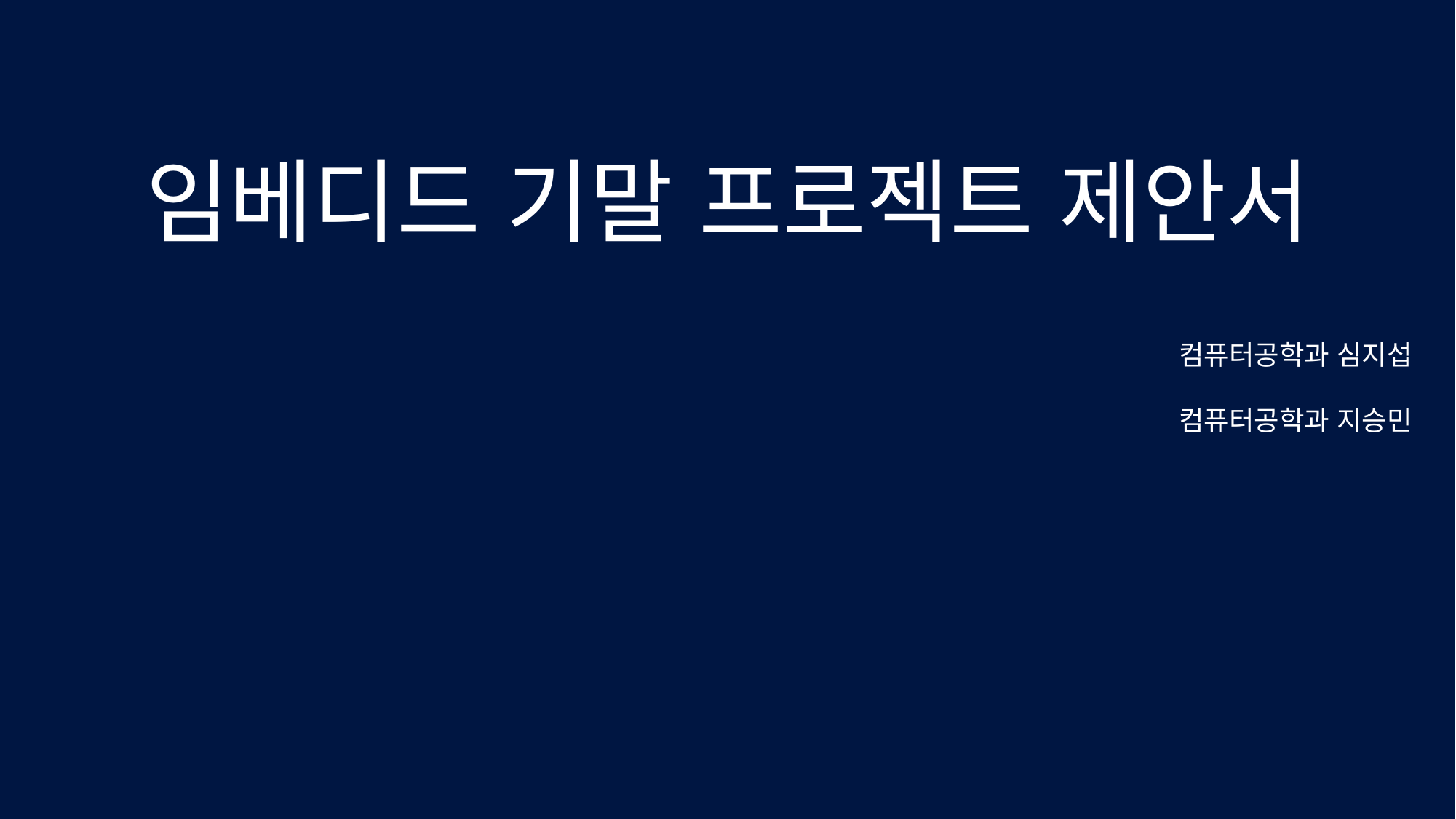

# 임베디드 기말 프로젝트 제안서
컴퓨터공학과 심지섭

컴퓨터공학과 지승민